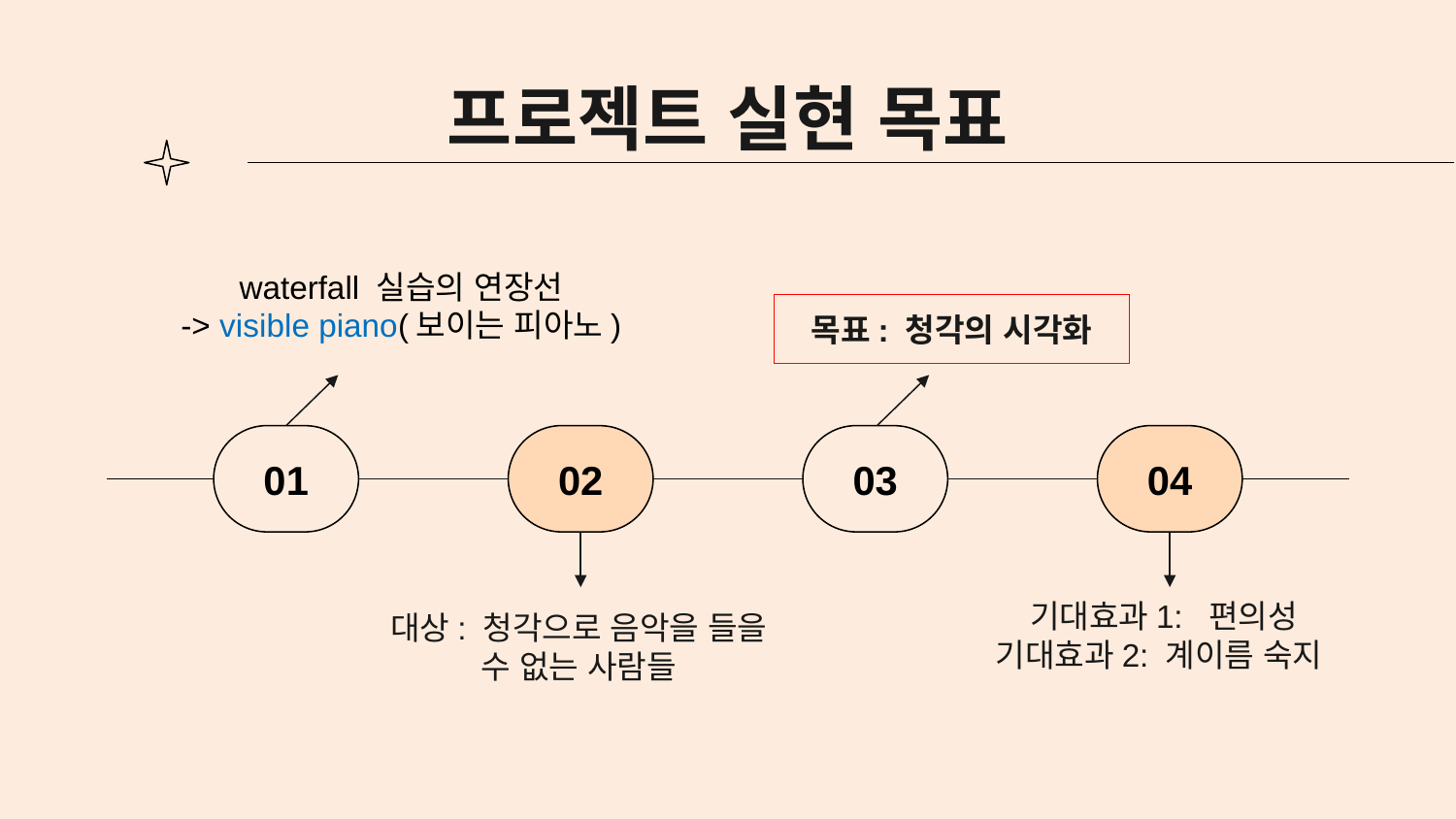

# 프로젝트 실현 목표

waterfall 실습의 연장선
-> visible piano(보이는 피아노)

목표: 청각의 시각화
01
02
03
04
기대효과1:  편의성
기대효과2: 계이름 숙지
대상: 청각으로 음악을 들을 수 없는 사람들